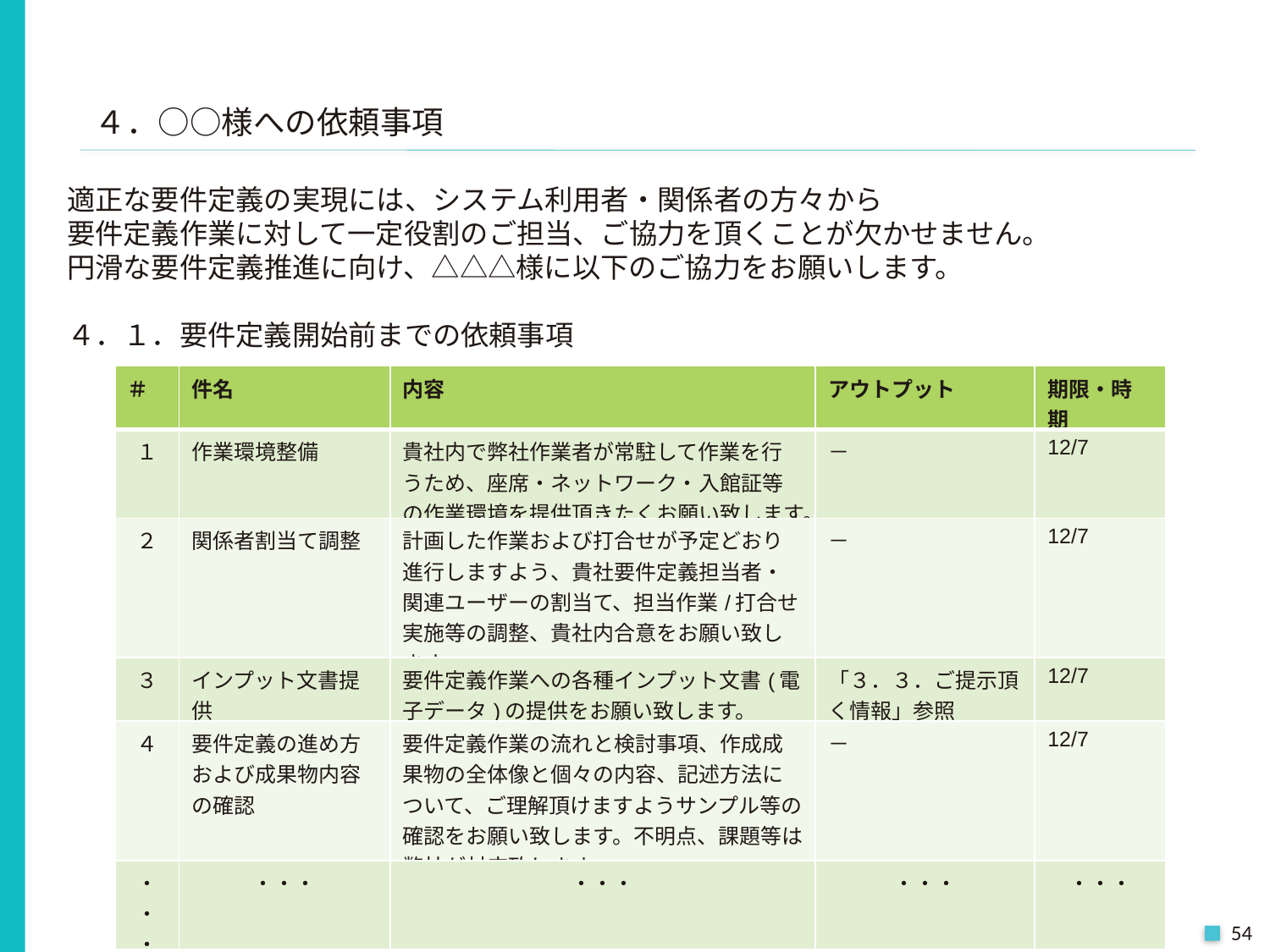

４．○○様への依頼事項
適正な要件定義の実現には、システム利用者・関係者の方々から
要件定義作業に対して一定役割のご担当、ご協力を頂くことが欠かせません。
円滑な要件定義推進に向け、△△△様に以下のご協力をお願いします。

４．１．要件定義開始前までの依頼事項

| ＃ | 件名 | 内容 | アウトプット | 期限・時期 |
| --- | --- | --- | --- | --- |
| １ | 作業環境整備 | 貴社内で弊社作業者が常駐して作業を行うため、座席・ネットワーク・入館証等の作業環境を提供頂きたくお願い致します。 | － | 12/7 |
| ２ | 関係者割当て調整 | 計画した作業および打合せが予定どおり進行しますよう、貴社要件定義担当者・関連ユーザーの割当て、担当作業/打合せ実施等の調整、貴社内合意をお願い致します。 | － | 12/7 |
| ３ | インプット文書提供 | 要件定義作業への各種インプット文書(電子データ)の提供をお願い致します。 | 「３．３．ご提示頂く情報」参照 | 12/7 |
| ４ | 要件定義の進め方および成果物内容の確認 | 要件定義作業の流れと検討事項、作成成果物の全体像と個々の内容、記述方法について、ご理解頂けますようサンプル等の確認をお願い致します。不明点、課題等は弊社が対応致します。 | － | 12/7 |
| ・・・ | ・・・ | ・・・ | ・・・ | ・・・ |
54